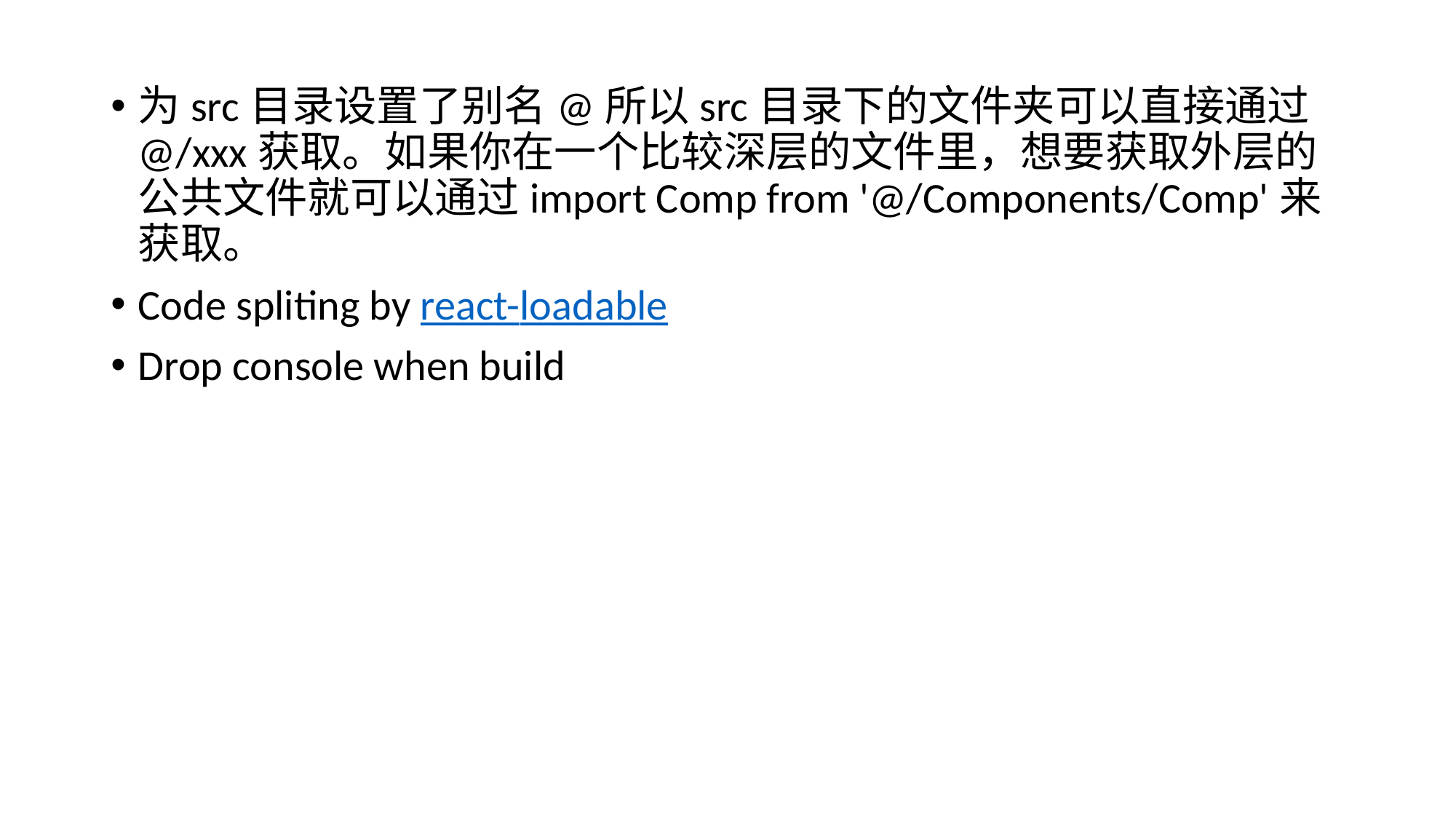

为src目录设置了别名@所以src目录下的文件夹可以直接通过@/xxx获取。如果你在一个比较深层的文件里，想要获取外层的公共文件就可以通过import Comp from '@/Components/Comp'来获取。
Code spliting by react-loadable
Drop console when build